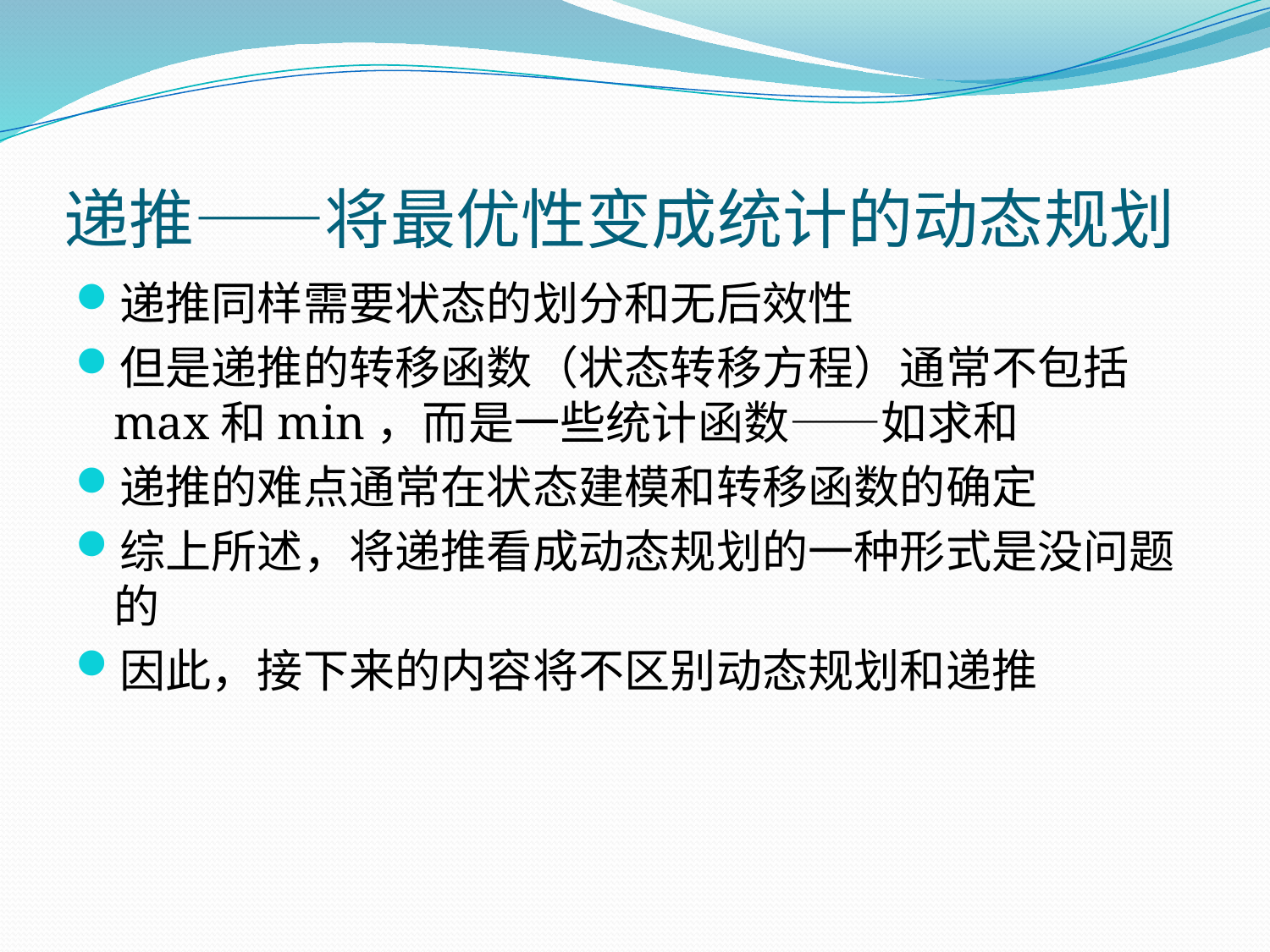

# 递推——将最优性变成统计的动态规划
递推同样需要状态的划分和无后效性
但是递推的转移函数（状态转移方程）通常不包括max和min，而是一些统计函数——如求和
递推的难点通常在状态建模和转移函数的确定
综上所述，将递推看成动态规划的一种形式是没问题的
因此，接下来的内容将不区别动态规划和递推